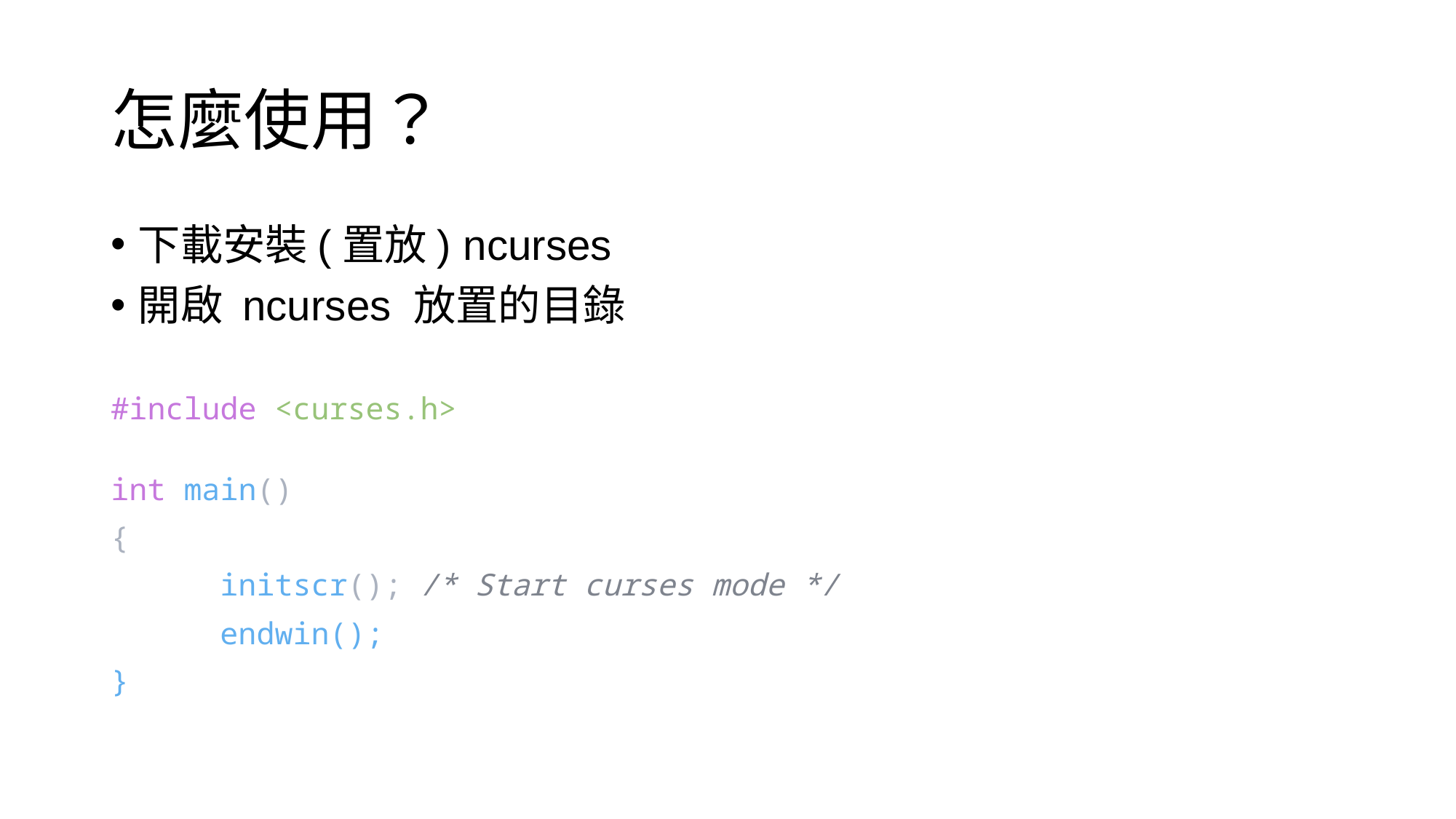

# 怎麼使用？
下載安裝(置放) ncurses
開啟 ncurses 放置的目錄

#include <curses.h>
int main()
{
	initscr(); /* Start curses mode */
	endwin();
}